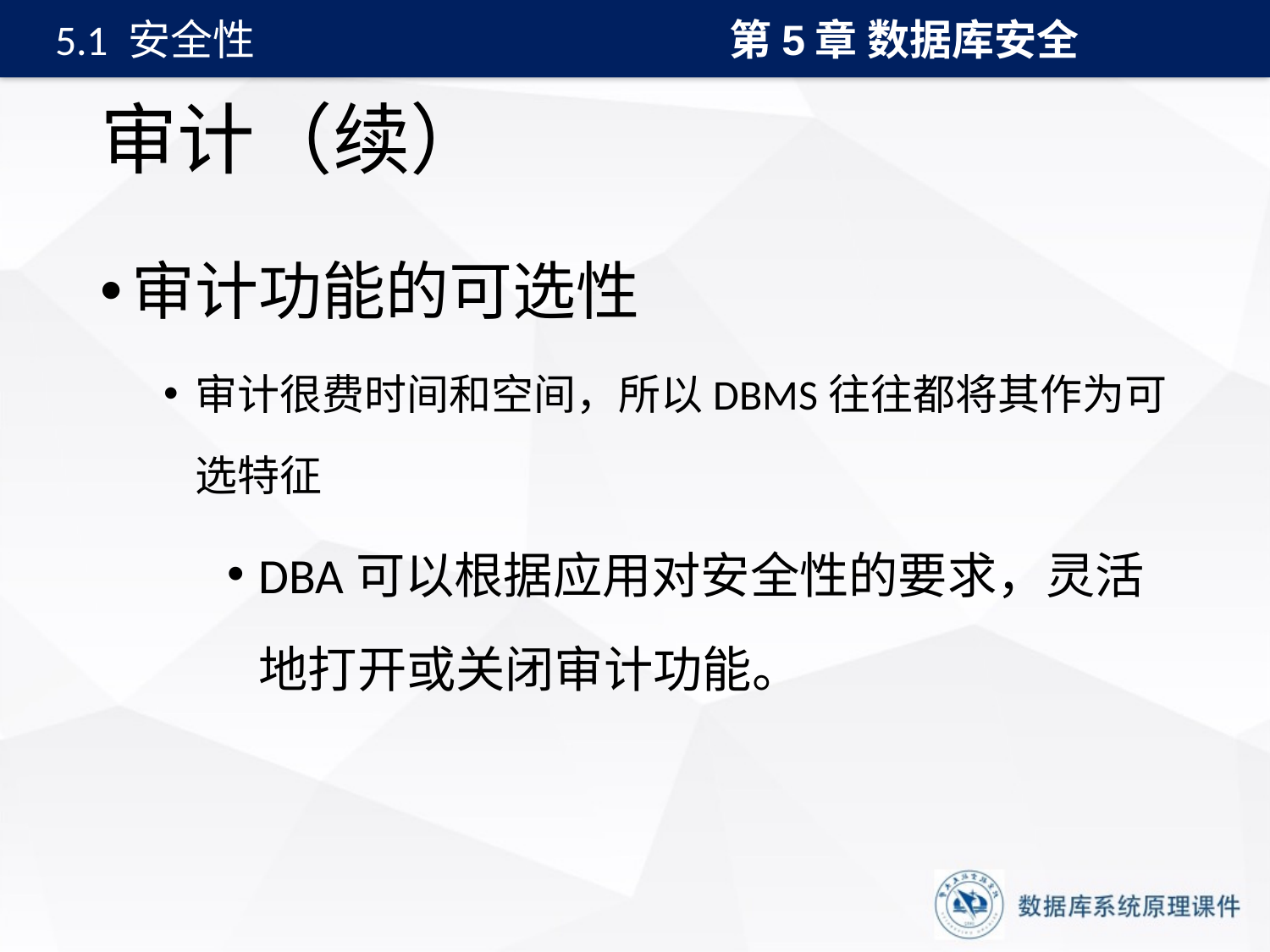

第5章 数据库安全
5.1 安全性
# 审计（续）
审计功能的可选性
审计很费时间和空间，所以DBMS往往都将其作为可选特征
DBA可以根据应用对安全性的要求，灵活地打开或关闭审计功能。